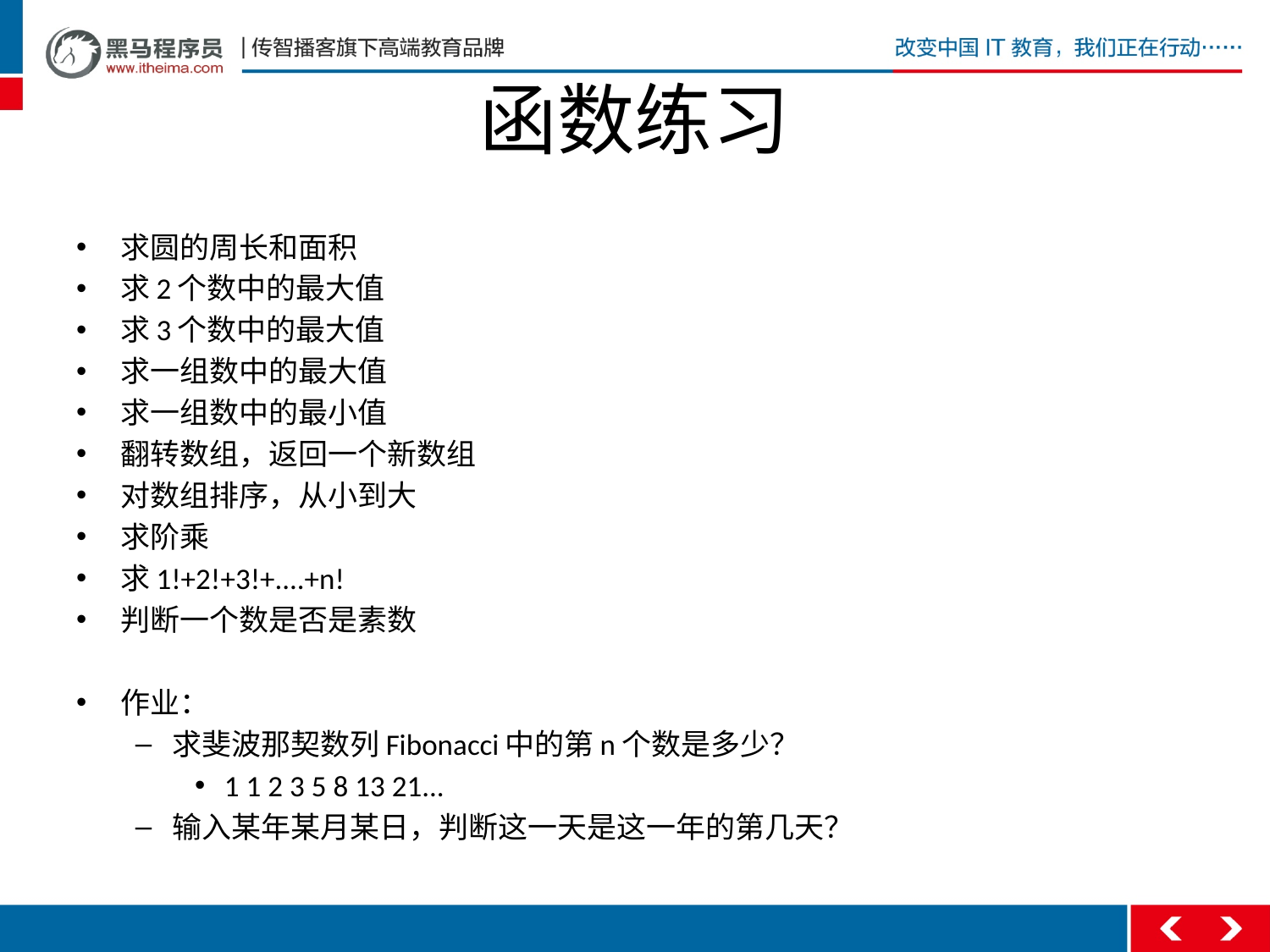

# 函数练习
求圆的周长和面积
求2个数中的最大值
求3个数中的最大值
求一组数中的最大值
求一组数中的最小值
翻转数组，返回一个新数组
对数组排序，从小到大
求阶乘
求1!+2!+3!+....+n!
判断一个数是否是素数

作业：
求斐波那契数列Fibonacci中的第n个数是多少？
1 1 2 3 5 8 13 21...
输入某年某月某日，判断这一天是这一年的第几天？